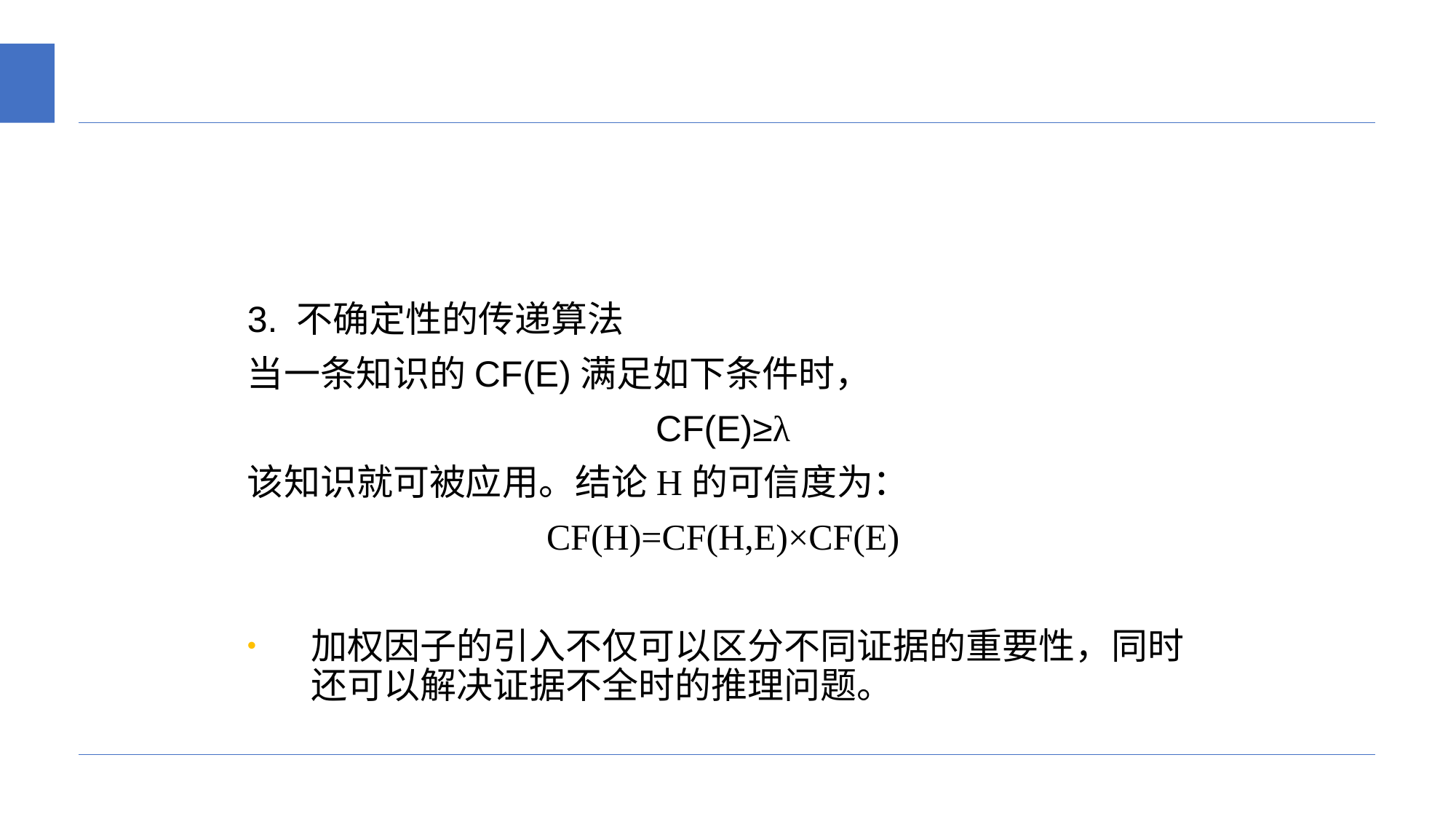

#

3. 不确定性的传递算法
当一条知识的CF(E)满足如下条件时，
CF(E)≥λ
该知识就可被应用。结论H的可信度为：
CF(H)=CF(H,E)×CF(E)

加权因子的引入不仅可以区分不同证据的重要性，同时还可以解决证据不全时的推理问题。